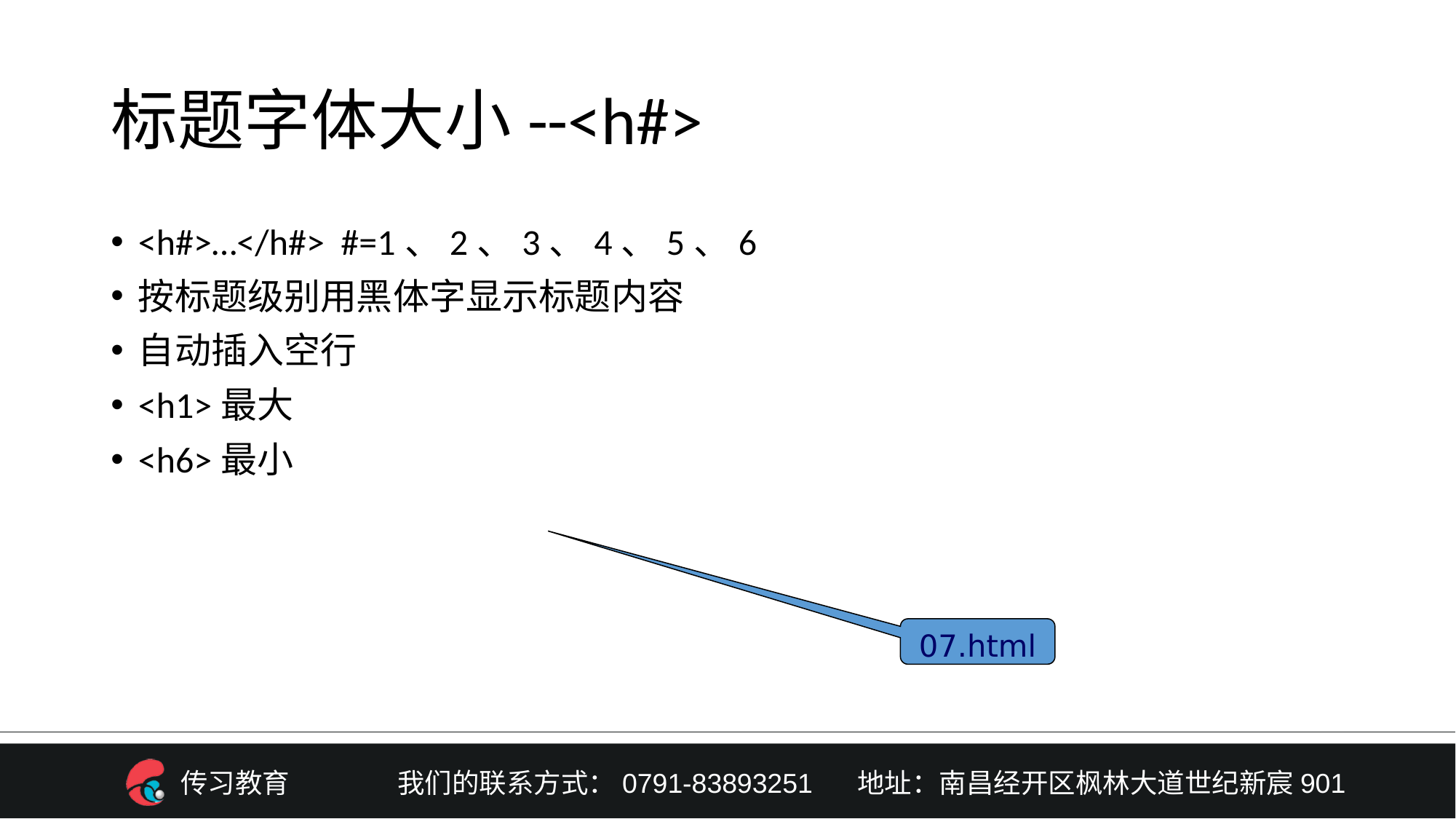

# 标题字体大小--<h#>
<h#>…</h#>  #=1、2、3、4、5、6
按标题级别用黑体字显示标题内容
自动插入空行
<h1>最大
<h6>最小

07.html